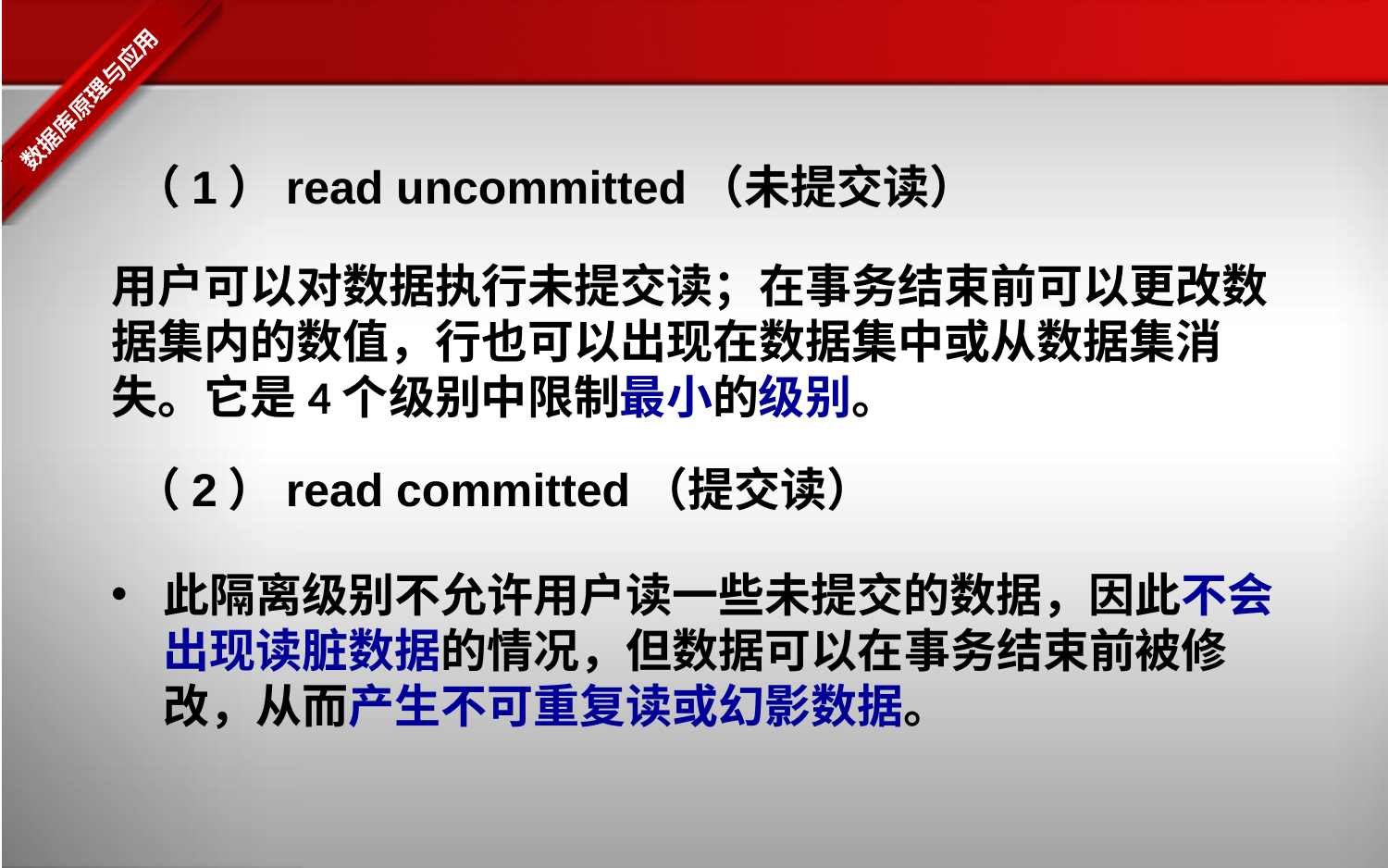

（1）read uncommitted（未提交读）
用户可以对数据执行未提交读；在事务结束前可以更改数据集内的数值，行也可以出现在数据集中或从数据集消失。它是4个级别中限制最小的级别。
（2）read committed（提交读）
此隔离级别不允许用户读一些未提交的数据，因此不会出现读脏数据的情况，但数据可以在事务结束前被修改，从而产生不可重复读或幻影数据。